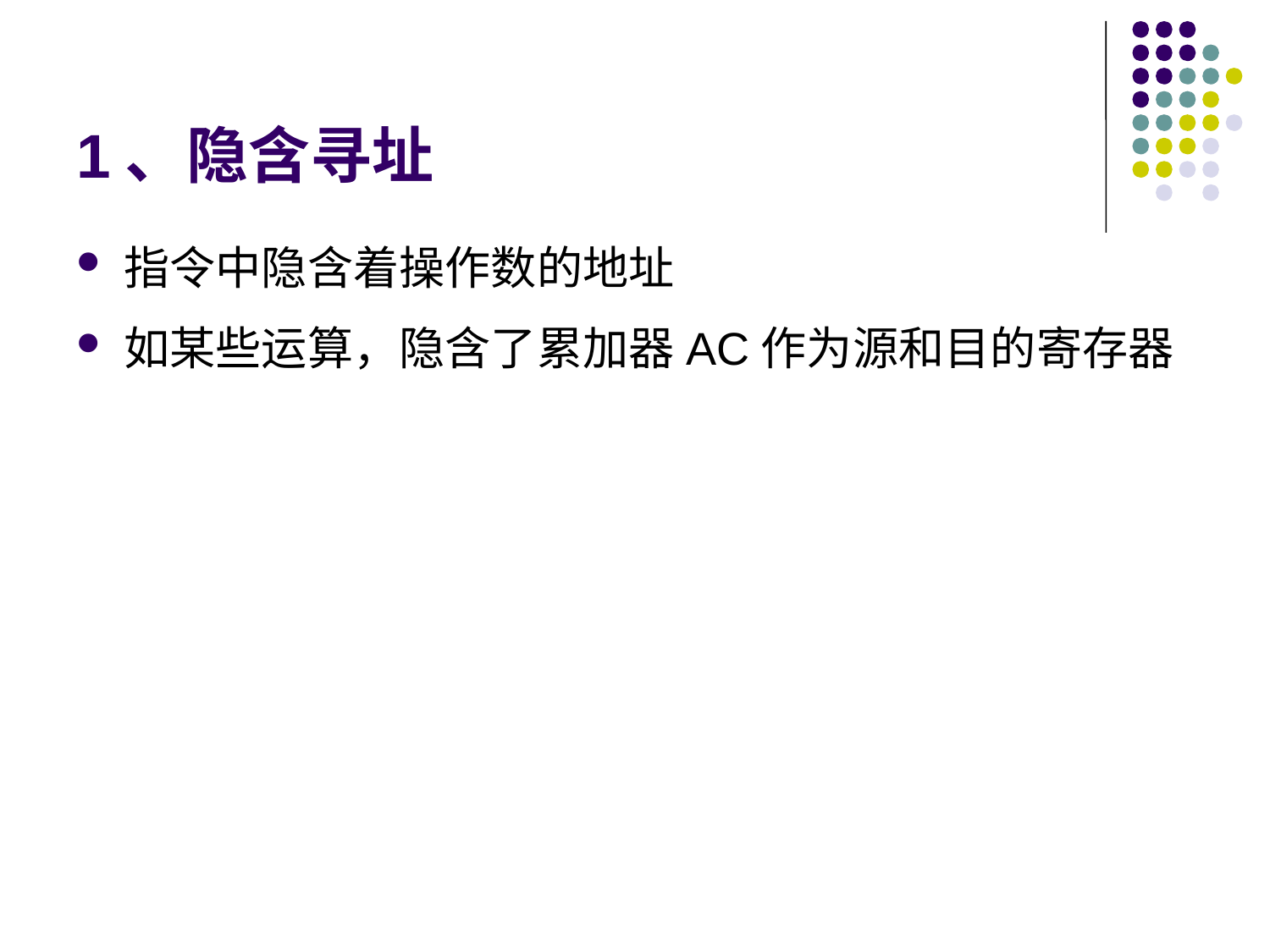

# 1、隐含寻址
指令中隐含着操作数的地址
如某些运算，隐含了累加器AC作为源和目的寄存器
7